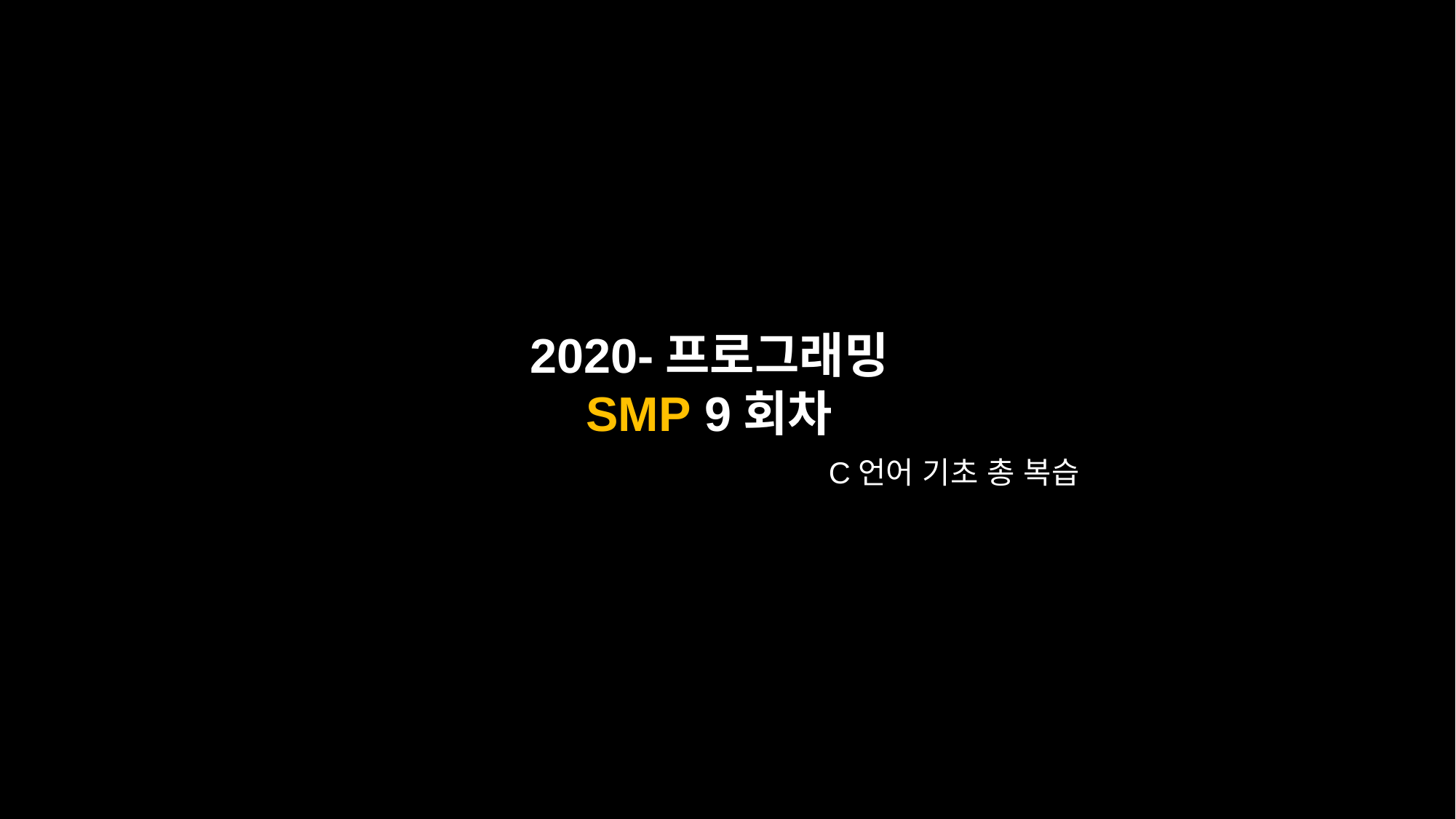

2020-프로그래밍
SMP 9회차
C언어 기초 총 복습